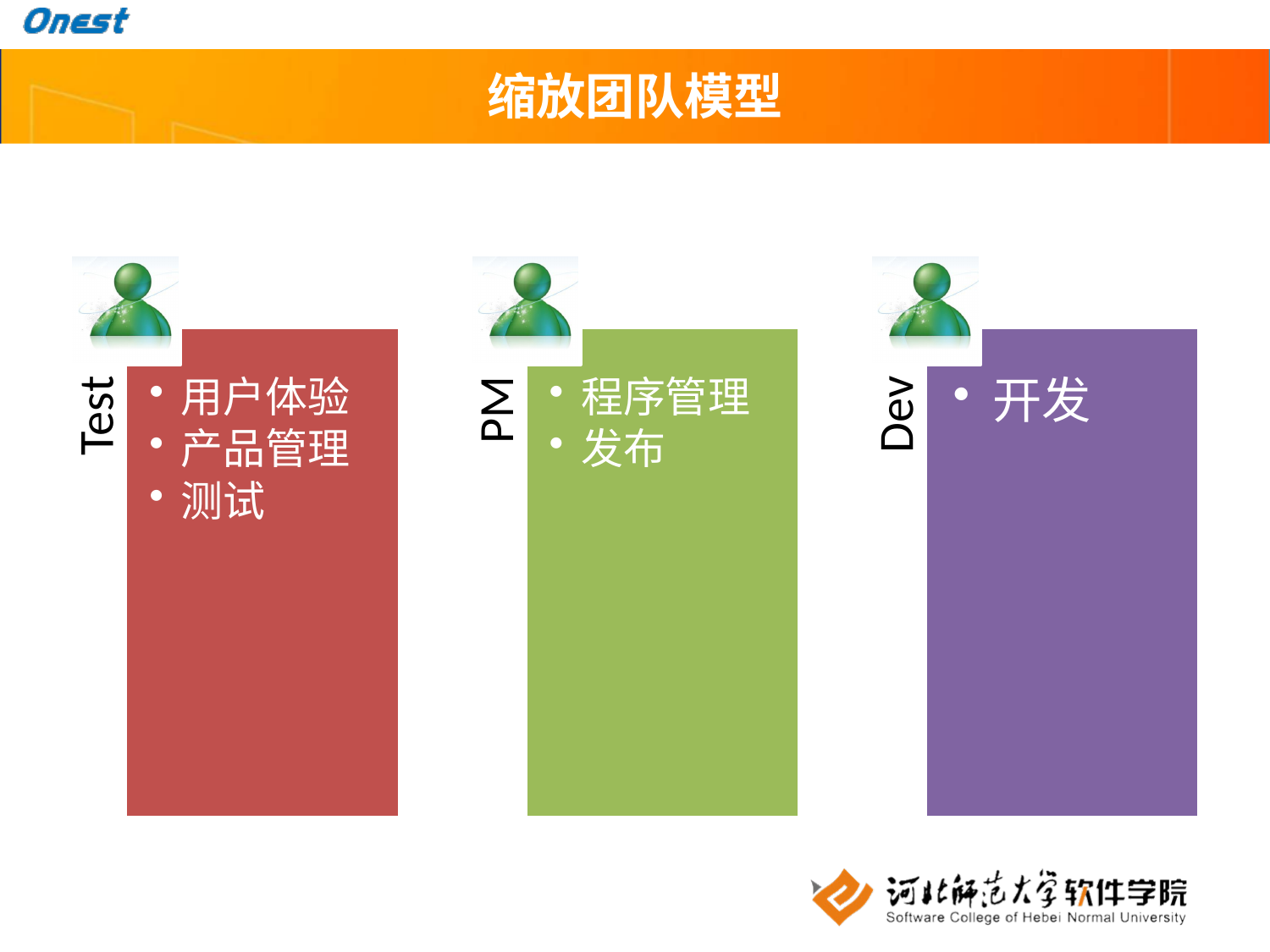

# 缩放团队模型
Test
用户体验
产品管理
测试
PM
程序管理
发布
Dev
开发